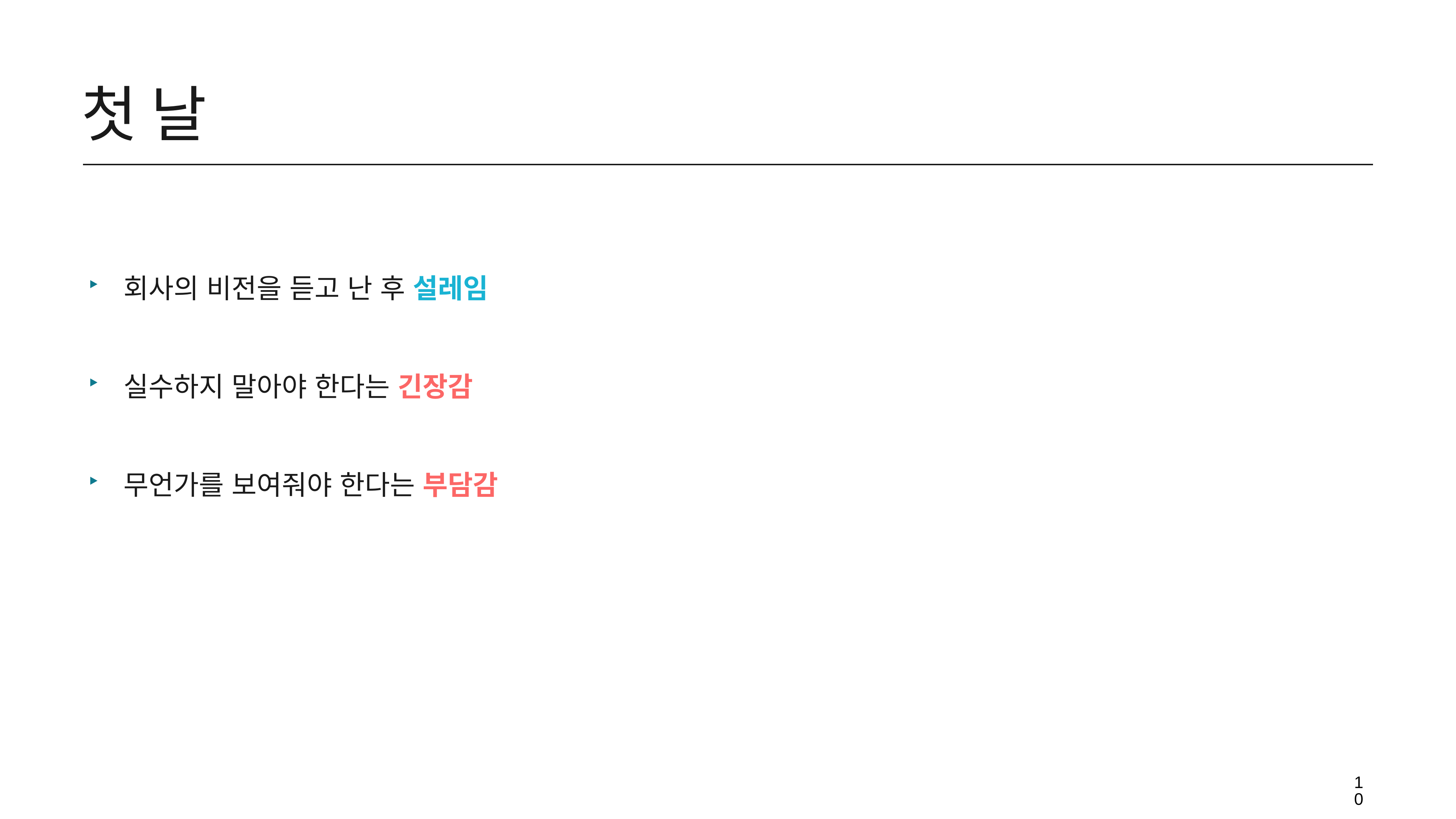

# 첫 날

회사의 비전을 듣고 난 후 설레임

실수하지 말아야 한다는 긴장감

무언가를 보여줘야 한다는 부담감

10